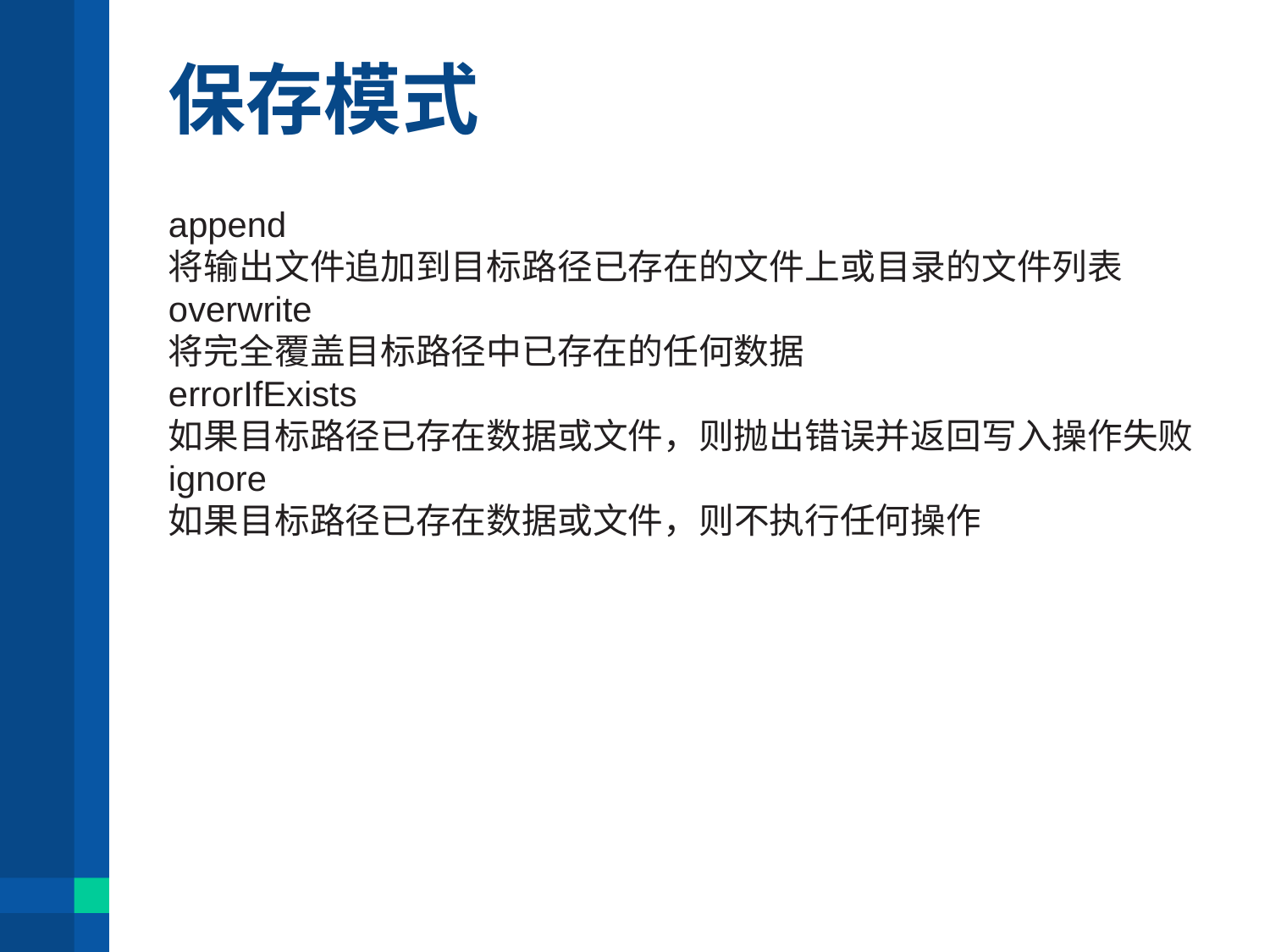

# 保存模式
append 将输出文件追加到目标路径已存在的文件上或目录的文件列表 overwrite 将完全覆盖目标路径中已存在的任何数据errorIfExists
如果目标路径已存在数据或文件，则抛出错误并返回写入操作失败 ignore 如果目标路径已存在数据或文件，则不执行任何操作